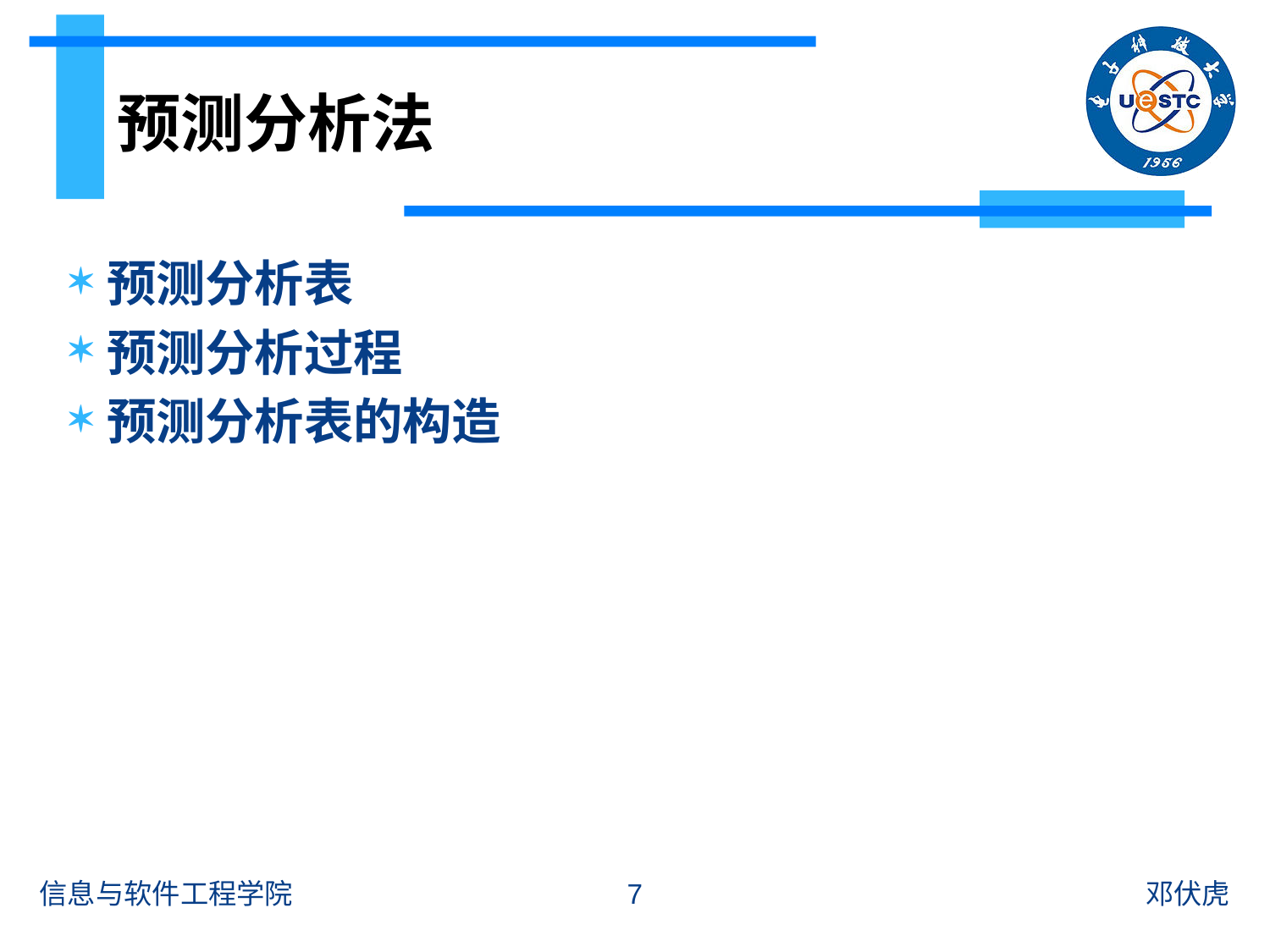

# 预测分析法
预测分析表
预测分析过程
预测分析表的构造

7
信息与软件工程学院
邓伏虎